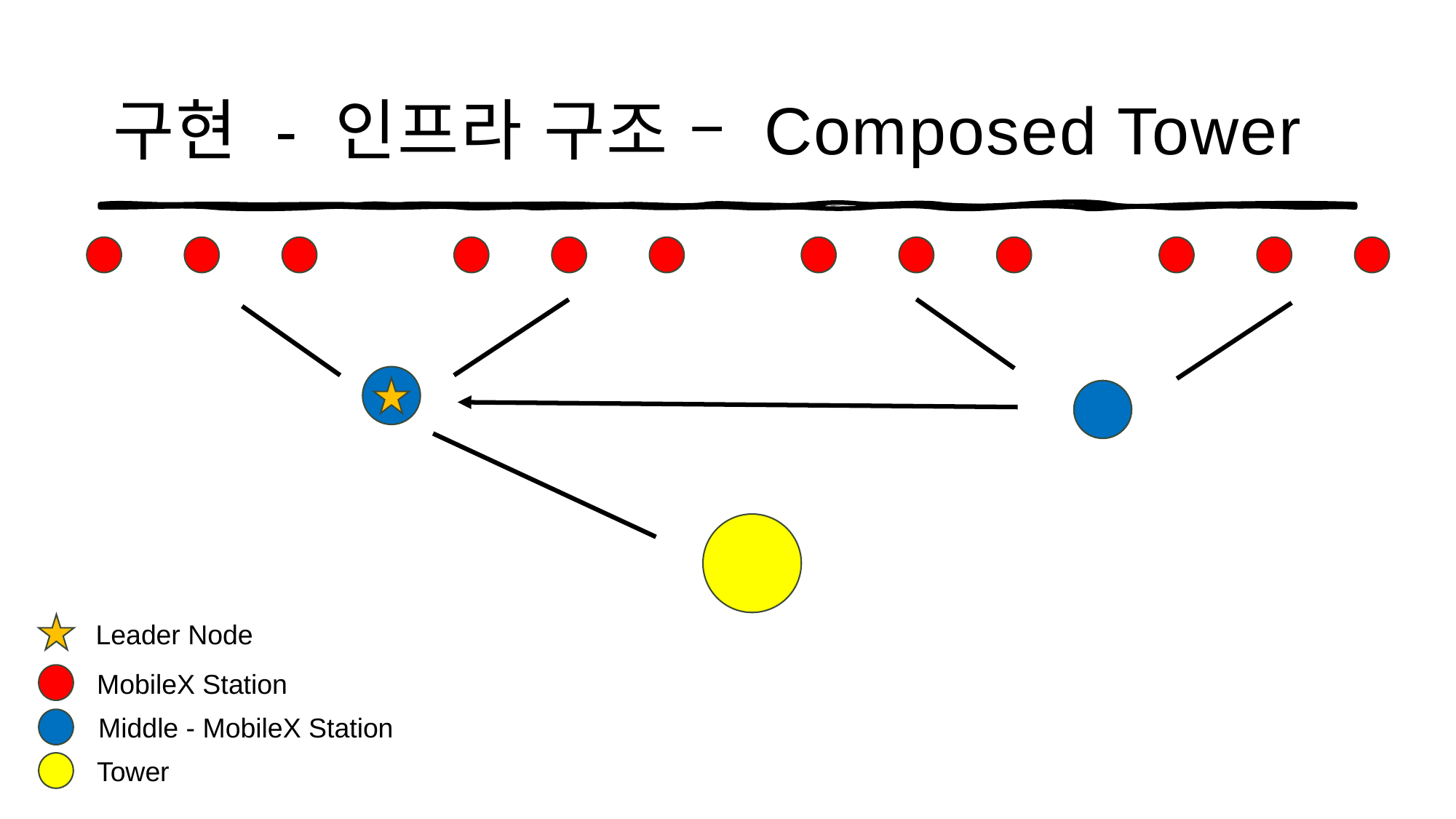

# 구현 - 인프라 구조 – Composed Tower

Leader Node

MobileX Station

Middle - MobileX Station

Tower